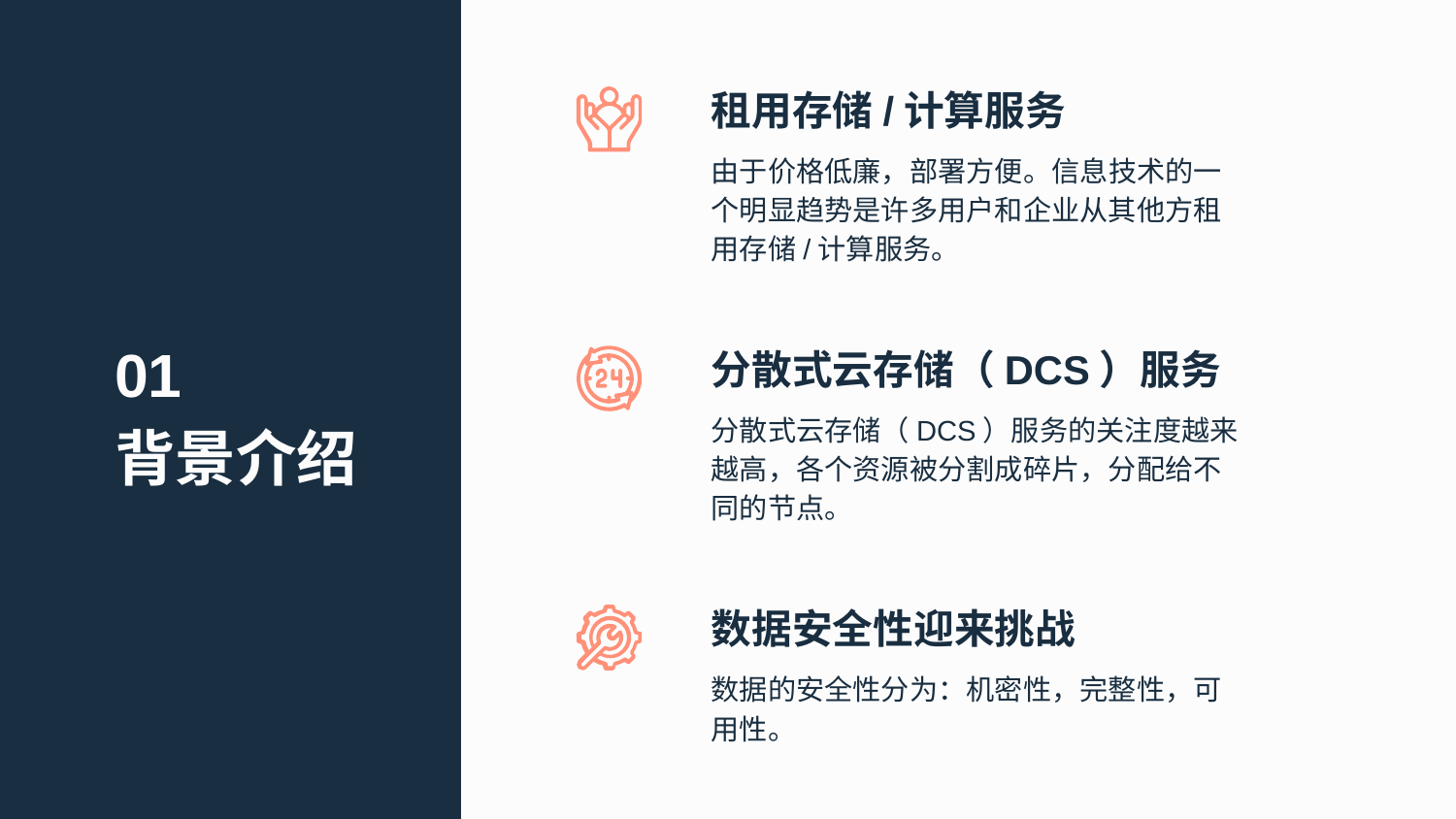

租用存储/计算服务

由于价格低廉，部署方便。信息技术的一个明显趋势是许多用户和企业从其他方租用存储/计算服务。
# 01 背景介绍
分散式云存储（DCS）服务

分散式云存储（DCS）服务的关注度越来越高，各个资源被分割成碎片，分配给不同的节点。
数据安全性迎来挑战

数据的安全性分为：机密性，完整性，可用性。